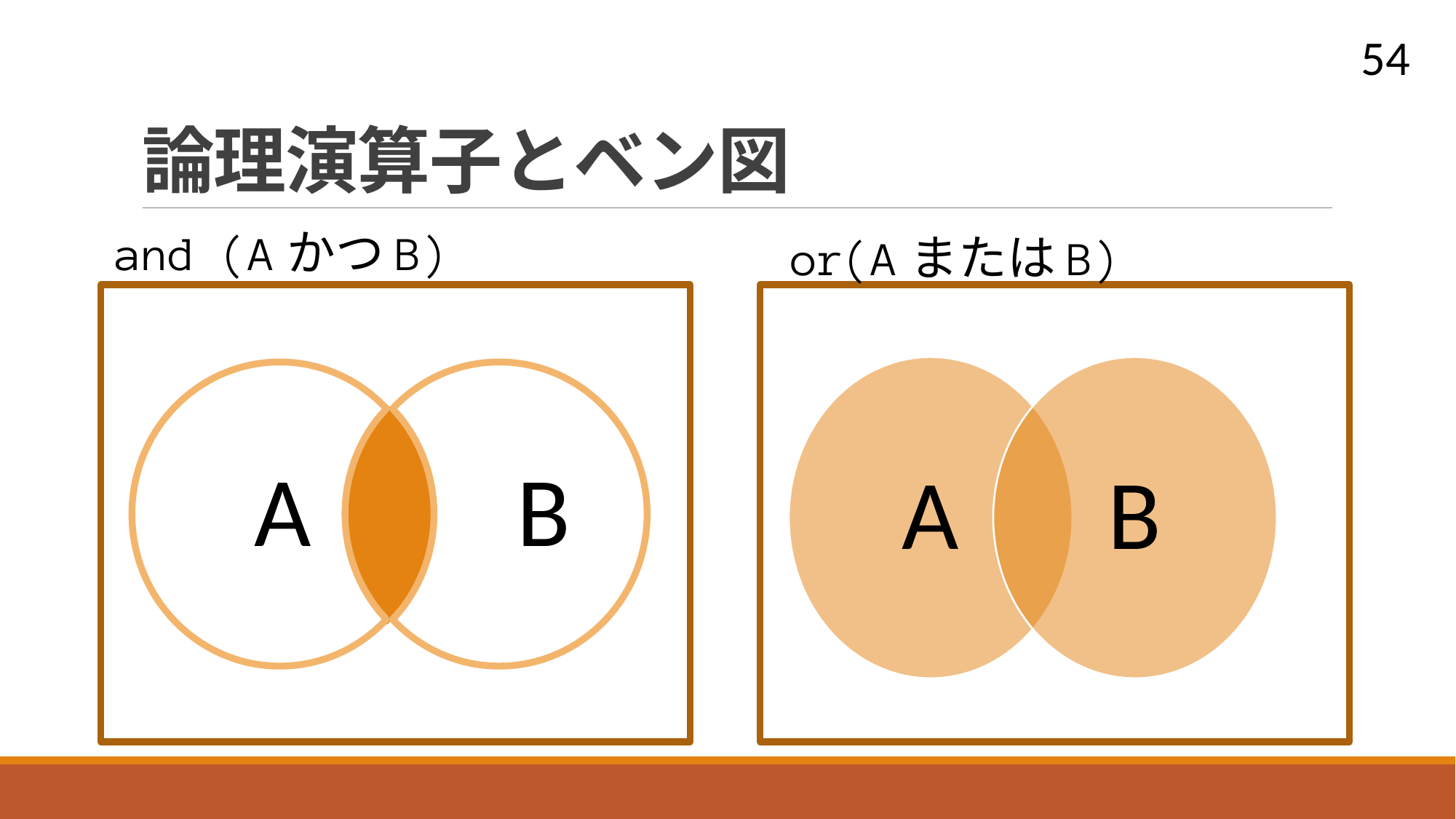

# 論理演算子とベン図
54
and (AかつB)
or(AまたはB)

A
B

A
B